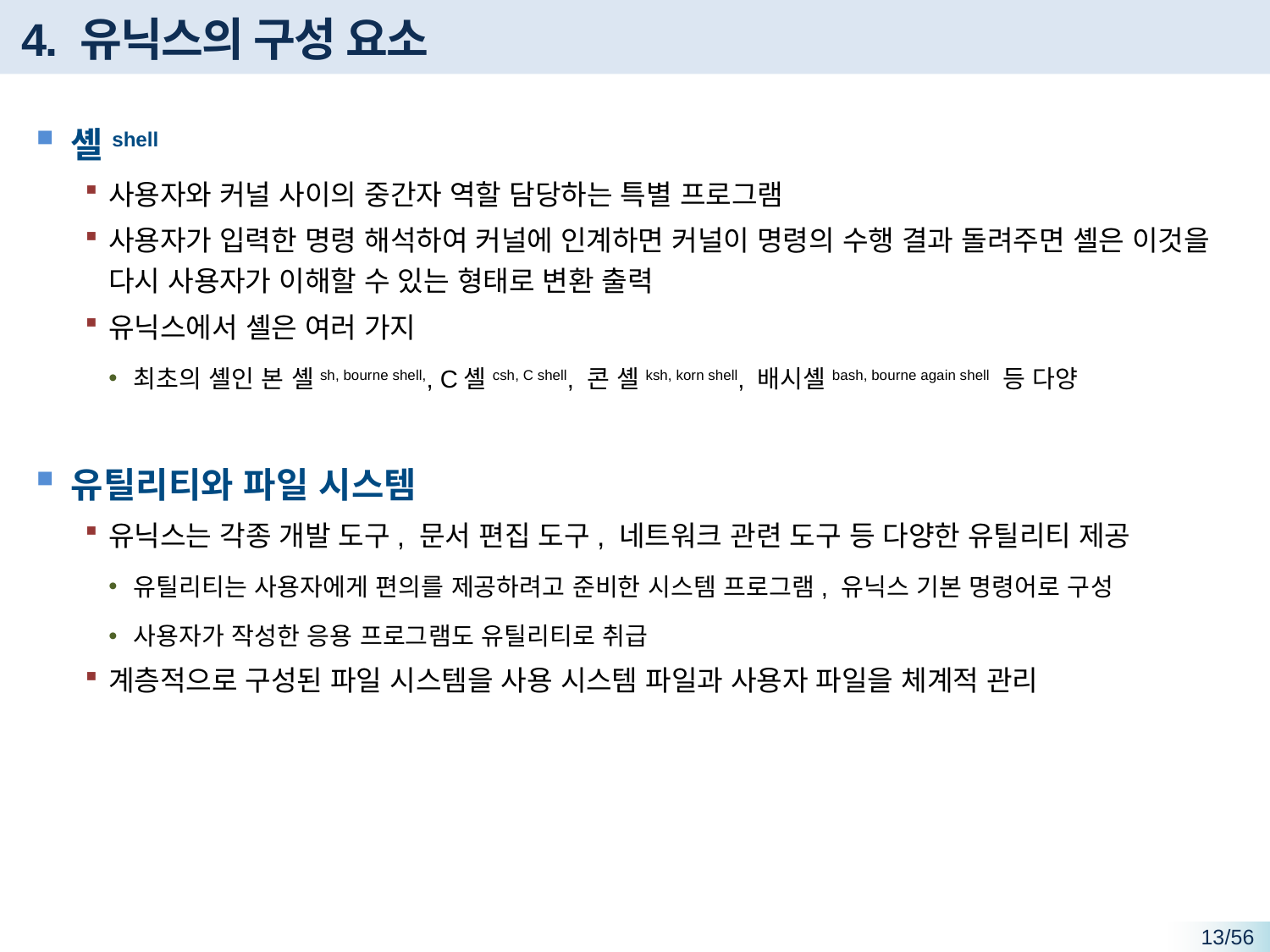

# 4. 유닉스의 구성 요소
셸shell
사용자와 커널 사이의 중간자 역할 담당하는 특별 프로그램
사용자가 입력한 명령 해석하여 커널에 인계하면 커널이 명령의 수행 결과 돌려주면 셸은 이것을 다시 사용자가 이해할 수 있는 형태로 변환 출력
유닉스에서 셸은 여러 가지
최초의 셸인 본 셸sh, bourne shell,, C셸csh, C shell, 콘 셸ksh, korn shell, 배시셸bash, bourne again shell 등 다양

유틸리티와 파일 시스템
유닉스는 각종 개발 도구, 문서 편집 도구, 네트워크 관련 도구 등 다양한 유틸리티 제공
유틸리티는 사용자에게 편의를 제공하려고 준비한 시스템 프로그램, 유닉스 기본 명령어로 구성
사용자가 작성한 응용 프로그램도 유틸리티로 취급
계층적으로 구성된 파일 시스템을 사용 시스템 파일과 사용자 파일을 체계적 관리